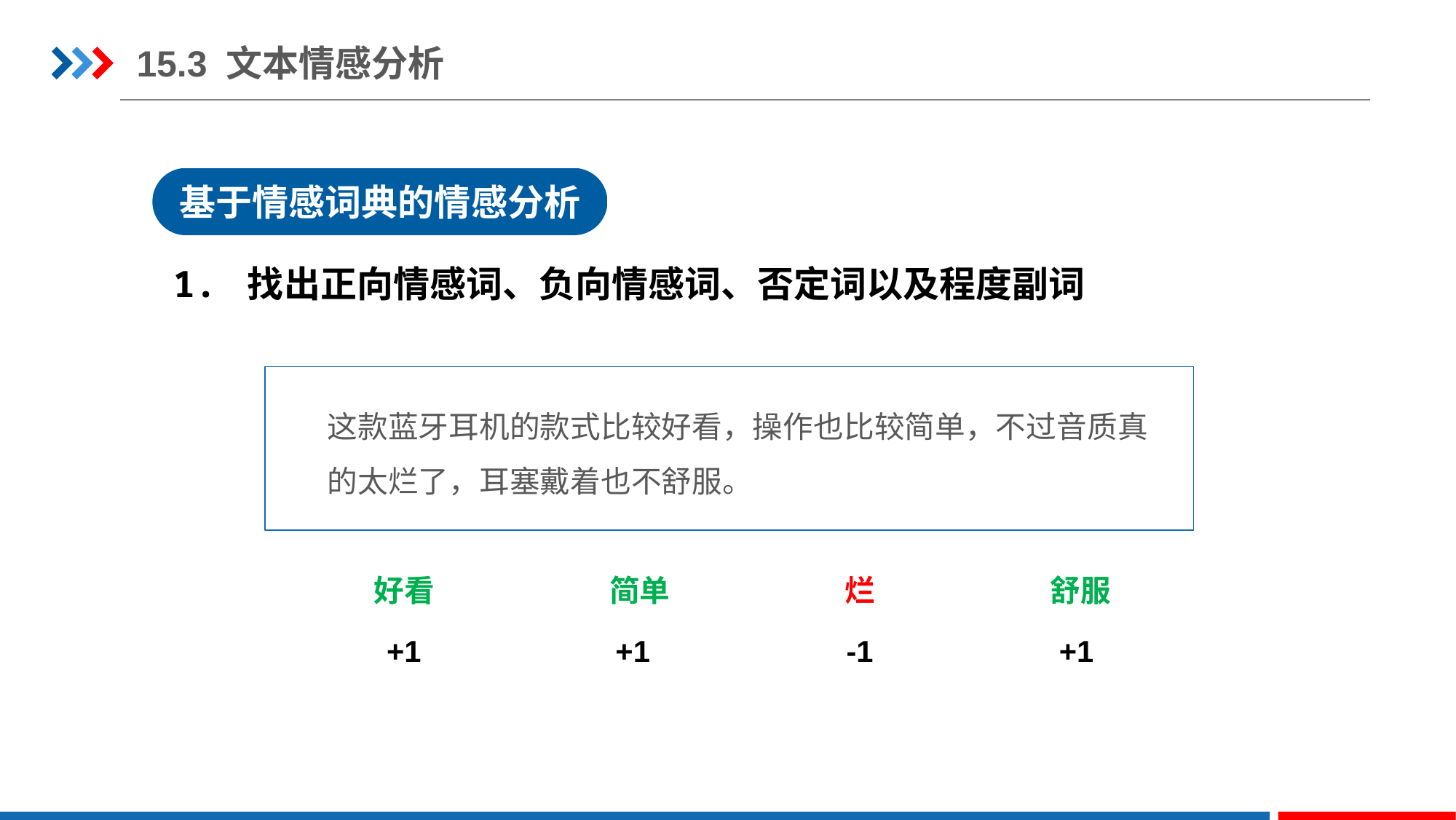

15.3 文本情感分析
基于情感词典的情感分析
1. 找出正向情感词、负向情感词、否定词以及程度副词

这款蓝牙耳机的款式比较好看，操作也比较简单，不过音质真的太烂了，耳塞戴着也不舒服。
好看
简单
烂
舒服
+1
+1
-1
+1